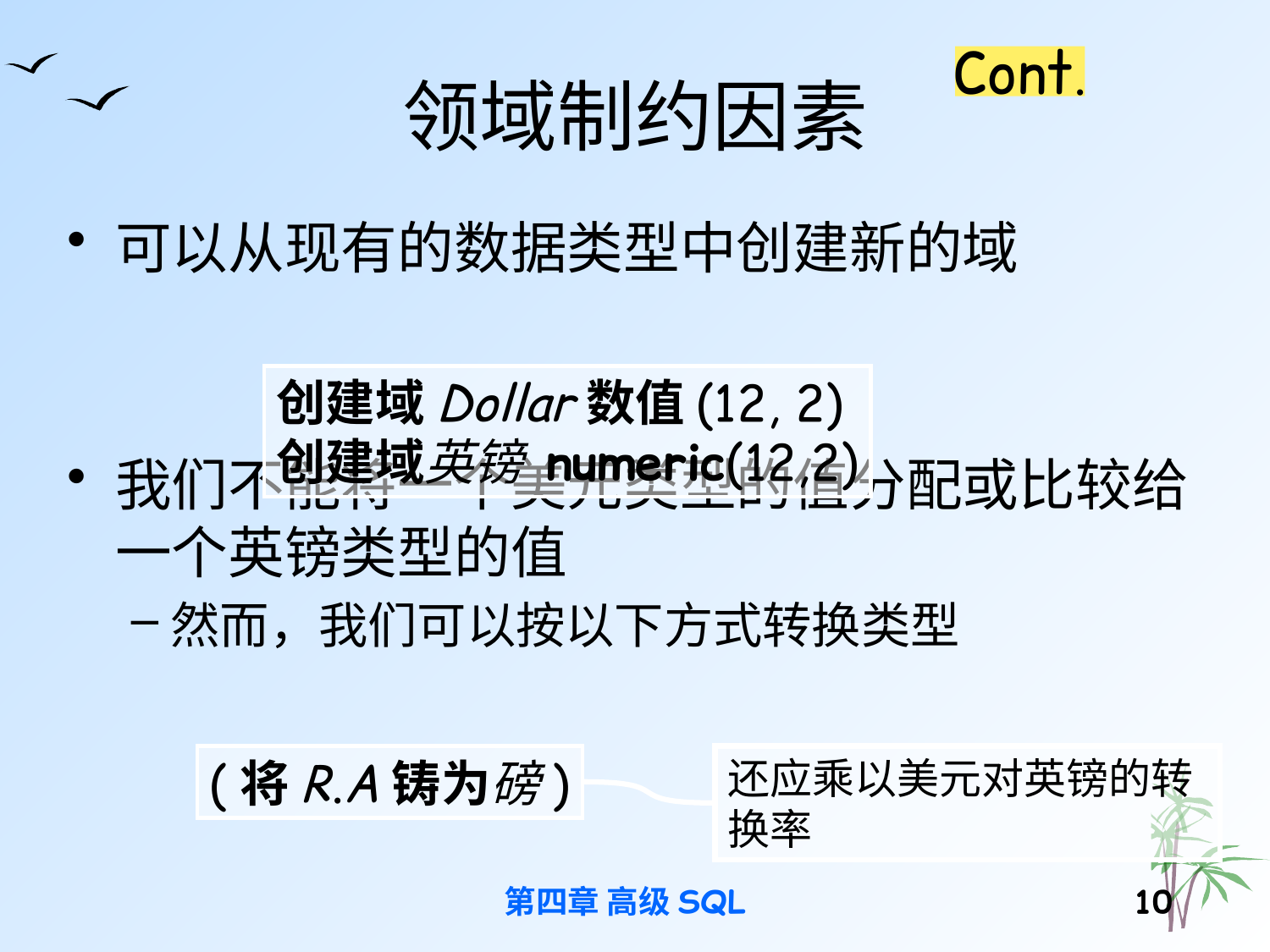

# 领域制约因素
Cont.
可以从现有的数据类型中创建新的域

我们不能将一个美元类型的值分配或比较给一个英镑类型的值
然而，我们可以按以下方式转换类型
创建域Dollar数值(12, 2)
创建域英镑 numeric(12,2)
(将R.A铸为磅)
还应乘以美元对英镑的转换率
第四章 高级SQL
10